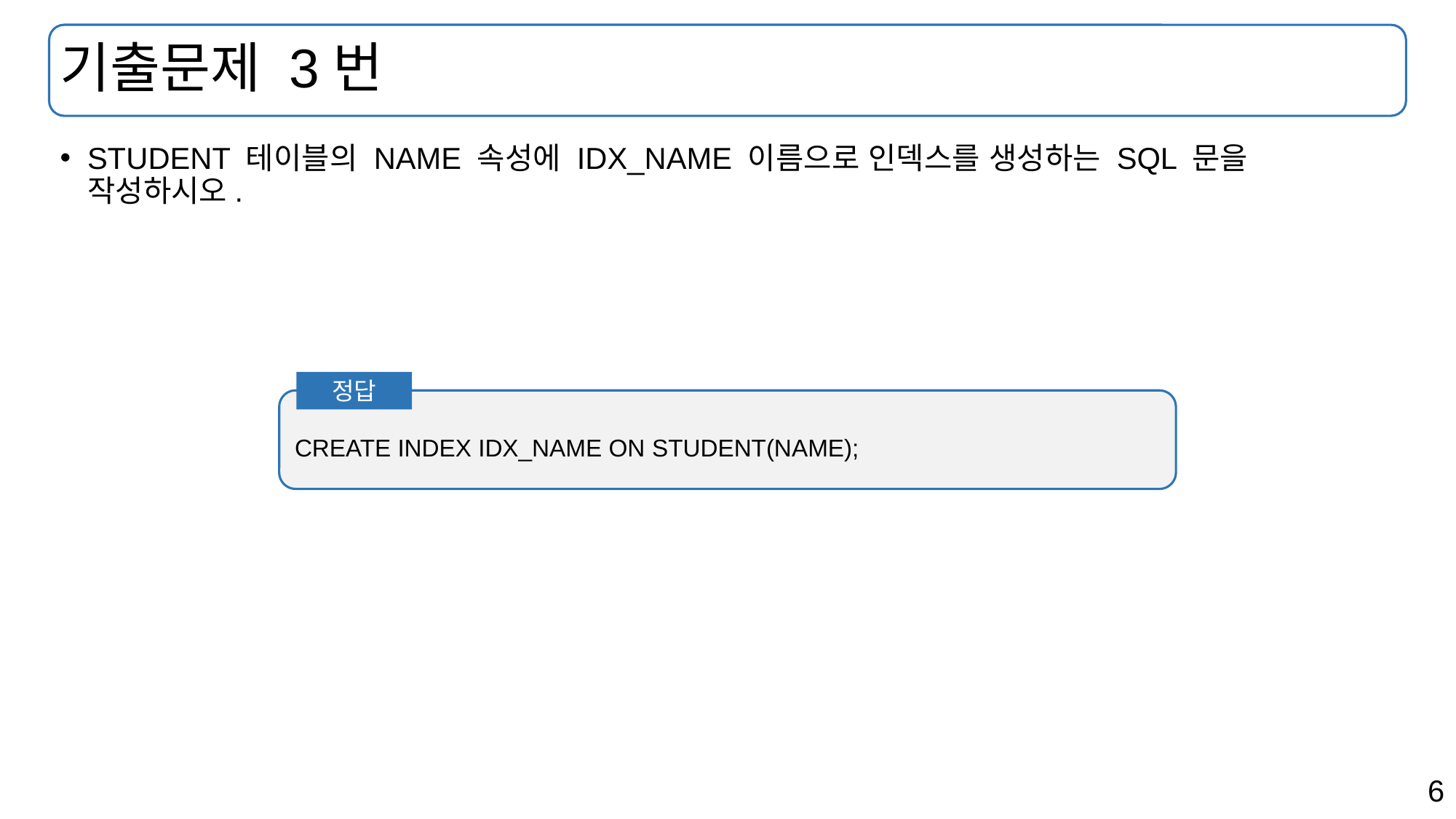

# 기출문제 3번
STUDENT 테이블의 NAME 속성에 IDX_NAME 이름으로 인덱스를 생성하는 SQL 문을 작성하시오.
정답
CREATE INDEX IDX_NAME ON STUDENT(NAME);